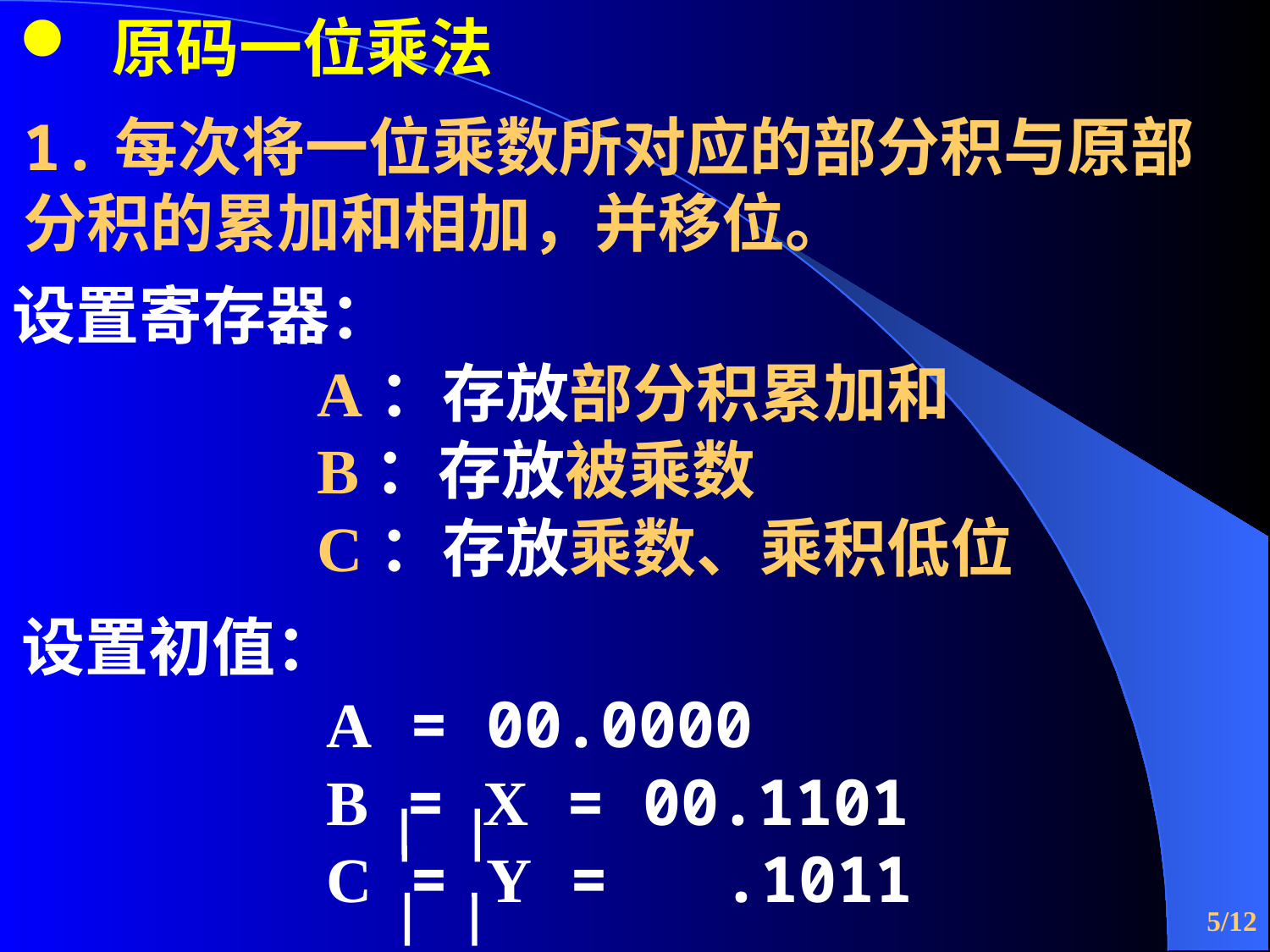

原码一位乘法
1.每次将一位乘数所对应的部分积与原部分积的累加和相加，并移位。
设置寄存器：
        A：存放部分积累加和
        B：存放被乘数
        C：存放乘数、乘积低位
设置初值：
        A = 00.0000
        B = X = 00.1101
        C = Y =   .1011

5/12